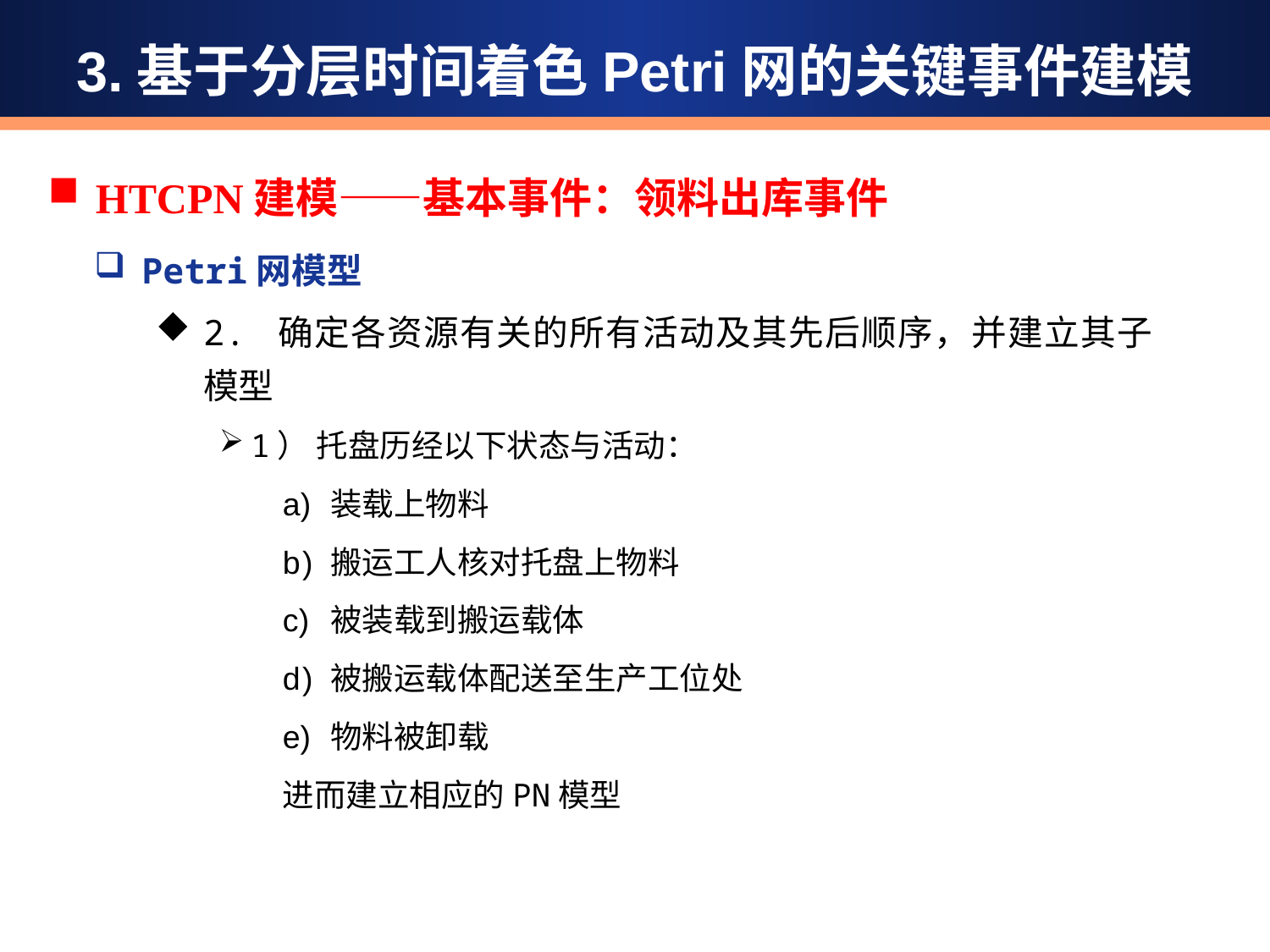

3.基于分层时间着色Petri网的关键事件建模
HTCPN建模——基本事件：领料出库事件
Petri网模型
2. 确定各资源有关的所有活动及其先后顺序，并建立其子模型
1） 托盘历经以下状态与活动：
装载上物料
搬运工人核对托盘上物料
被装载到搬运载体
被搬运载体配送至生产工位处
物料被卸载
进而建立相应的PN模型